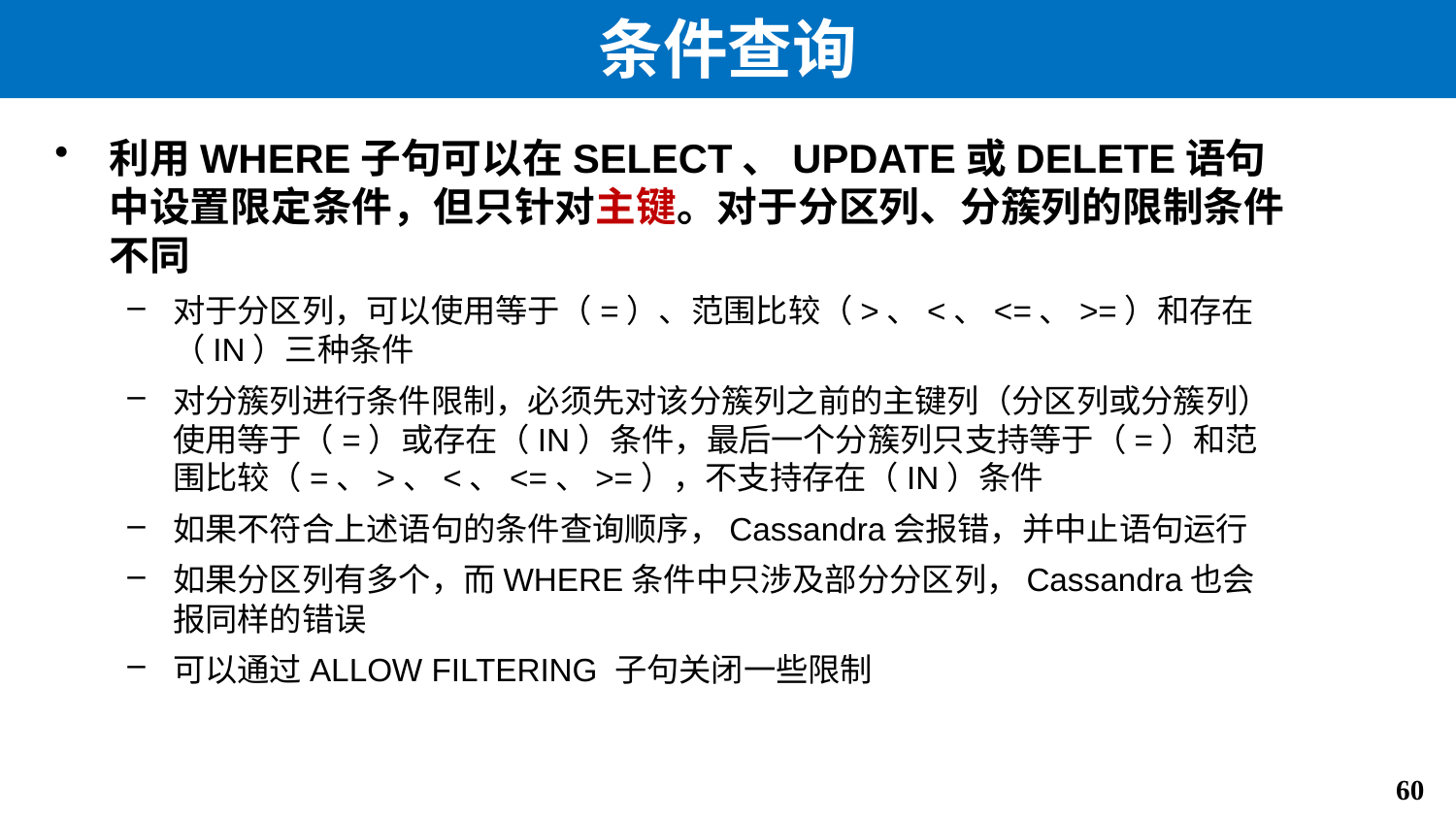

# 条件查询
利用WHERE子句可以在SELECT、UPDATE或DELETE语句中设置限定条件，但只针对主键。对于分区列、分簇列的限制条件不同
对于分区列，可以使用等于（=）、范围比较（>、<、<=、>=）和存在（IN）三种条件
对分簇列进行条件限制，必须先对该分簇列之前的主键列（分区列或分簇列）使用等于（=）或存在（IN）条件，最后一个分簇列只支持等于（=）和范围比较（=、>、<、<=、>=），不支持存在（IN）条件
如果不符合上述语句的条件查询顺序，Cassandra会报错，并中止语句运行
如果分区列有多个，而WHERE条件中只涉及部分分区列，Cassandra也会报同样的错误
可以通过ALLOW FILTERING 子句关闭一些限制